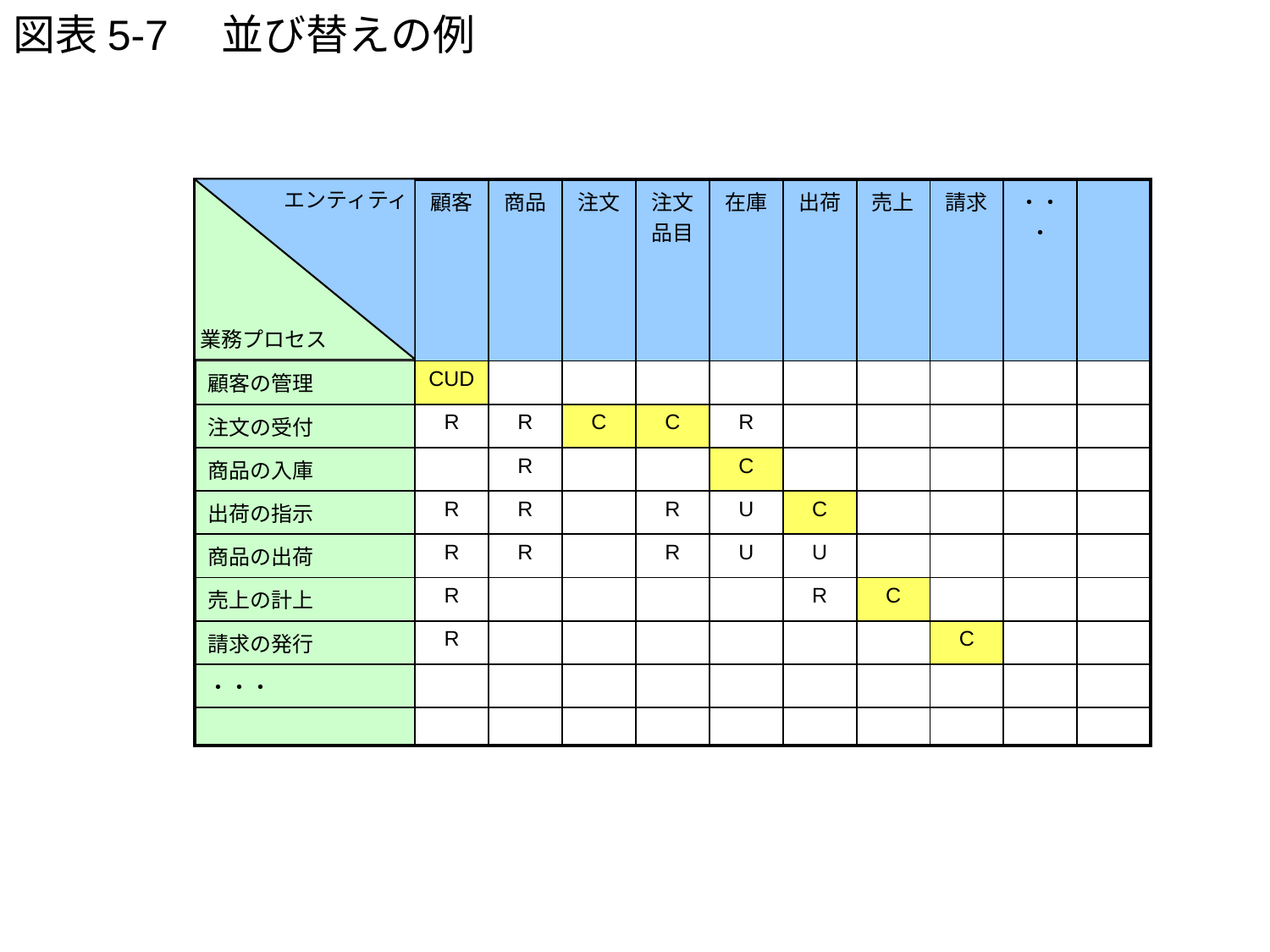

# 図表5-7　並び替えの例
|  | 顧客 | 商品 | 注文 | 注文品目 | 在庫 | 出荷 | 売上 | 請求 | ・・・ |  |
| --- | --- | --- | --- | --- | --- | --- | --- | --- | --- | --- |
| 顧客の管理 | CUD |  |  |  |  |  |  |  |  |  |
| 注文の受付 | R | R | C | C | R |  |  |  |  |  |
| 商品の入庫 |  | R |  |  | C |  |  |  |  |  |
| 出荷の指示 | R | R |  | R | U | C |  |  |  |  |
| 商品の出荷 | R | R |  | R | U | U |  |  |  |  |
| 売上の計上 | R |  |  |  |  | R | C |  |  |  |
| 請求の発行 | R |  |  |  |  |  |  | C |  |  |
| ・・・ |  |  |  |  |  |  |  |  |  |  |
|  |  |  |  |  |  |  |  |  |  |  |

エンティティ
業務プロセス